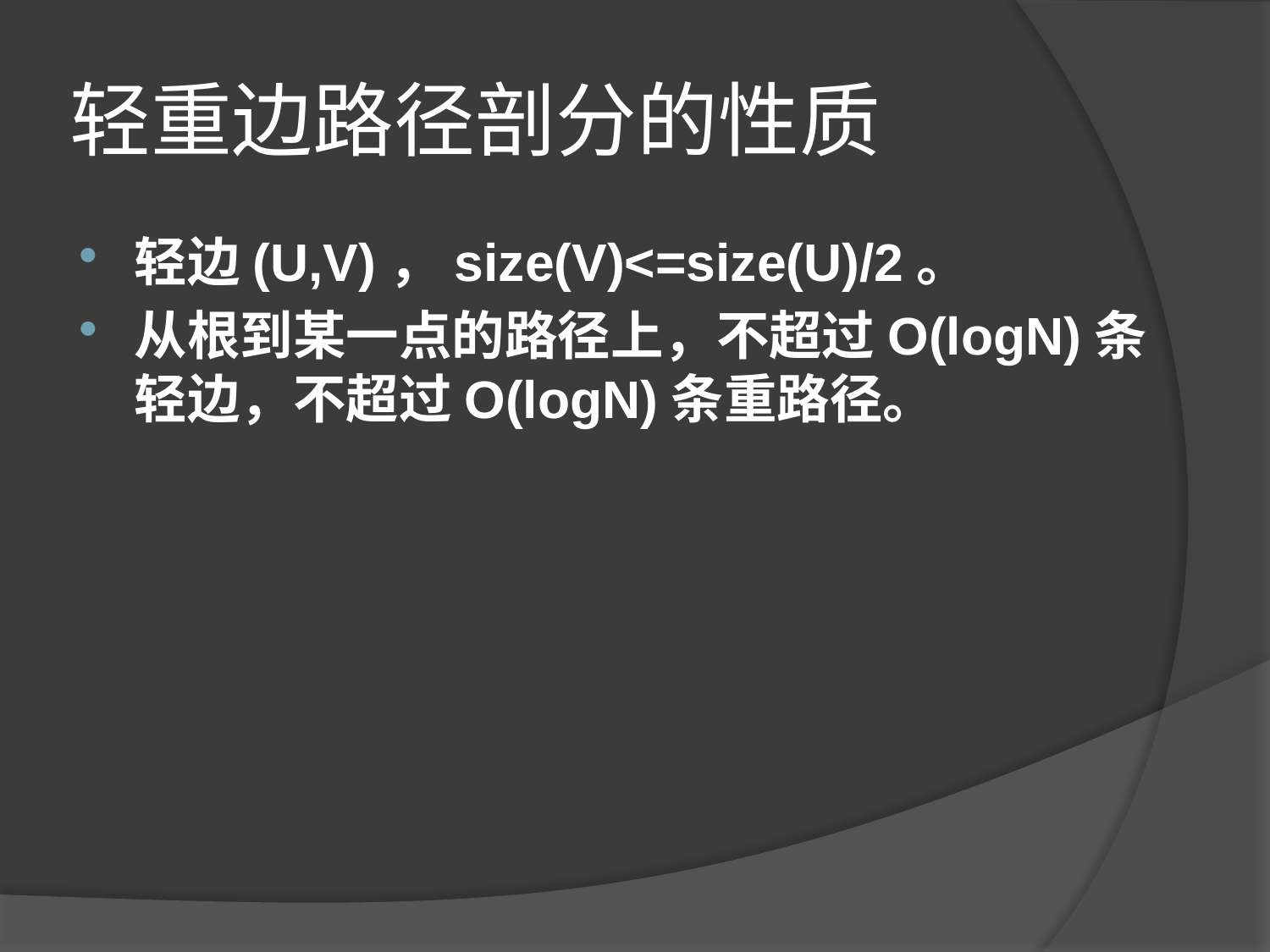

# 轻重边路径剖分的性质
轻边(U,V)，size(V)<=size(U)/2。
从根到某一点的路径上，不超过O(logN)条轻边，不超过O(logN)条重路径。